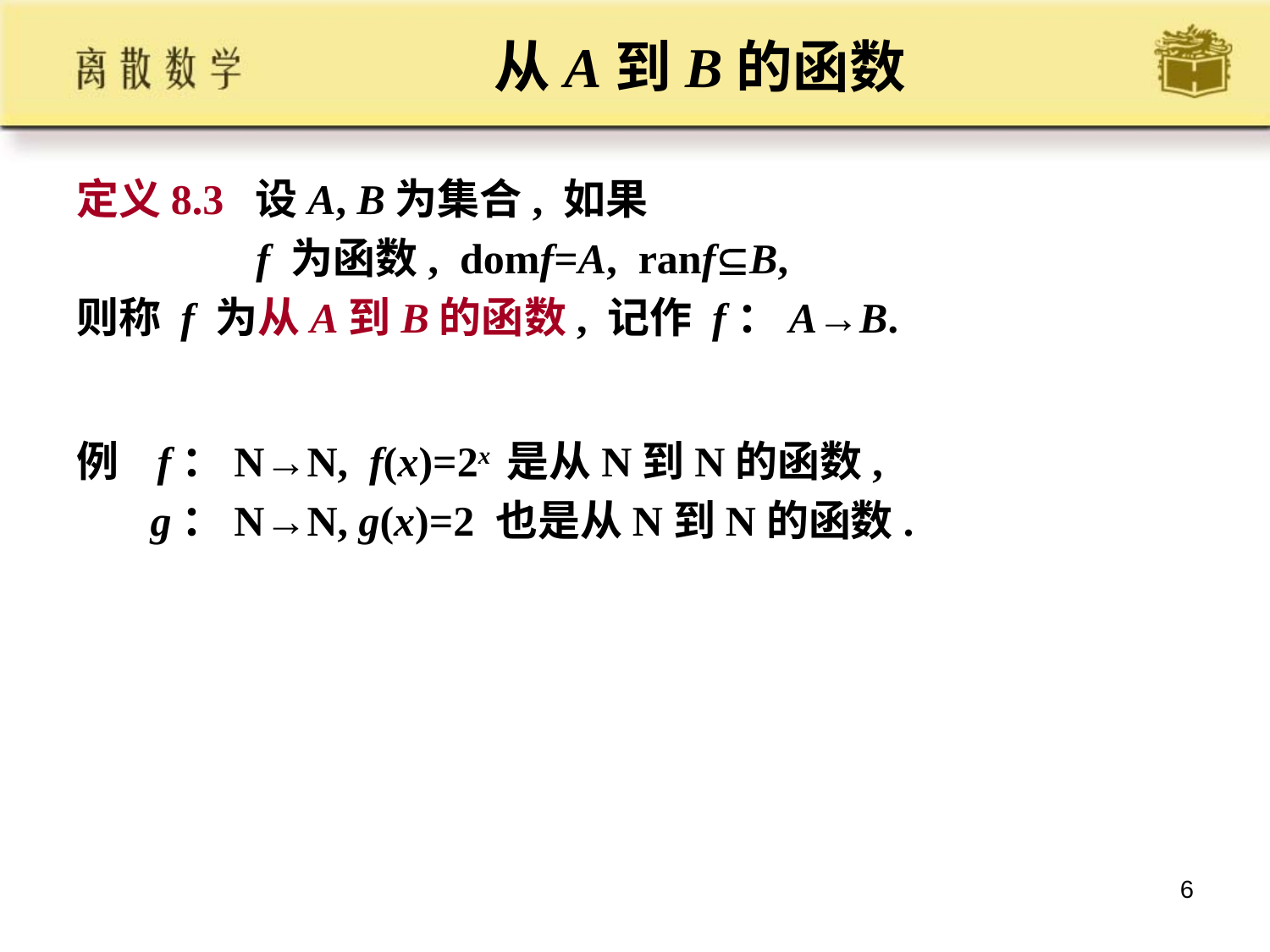

# 从A到B的函数
定义8.3  设A, B为集合, 如果
                 f 为函数,  domf=A,  ranf⊆B,
则称 f 为从A到B的函数, 记作 f：A→B.

例   f：N→N,  f(x)=2x 是从N到N的函数,
       g：N→N, g(x)=2 也是从N到N的函数.
6